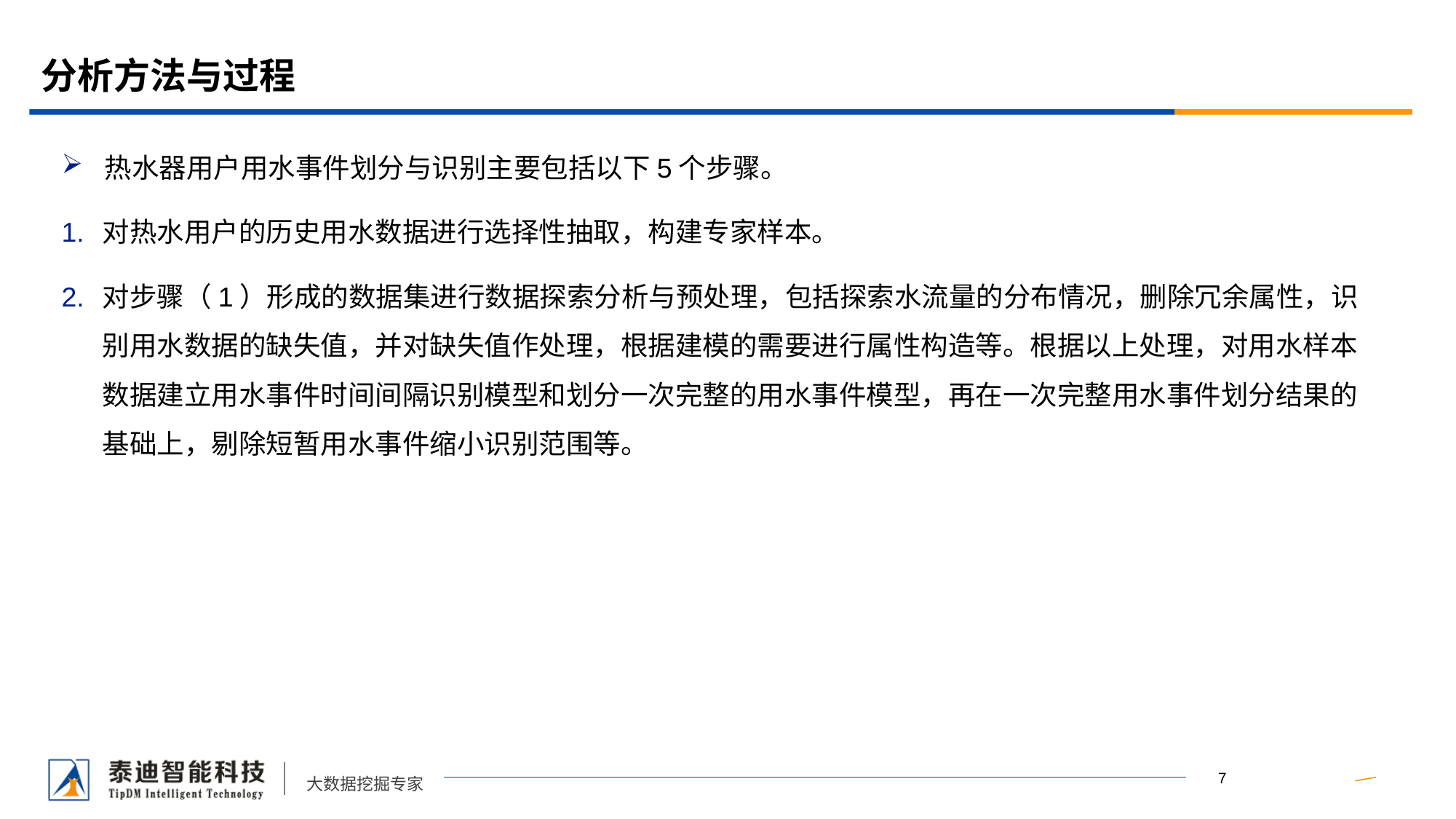

# 分析方法与过程
热水器用户用水事件划分与识别主要包括以下5个步骤。
对热水用户的历史用水数据进行选择性抽取，构建专家样本。
对步骤（1）形成的数据集进行数据探索分析与预处理，包括探索水流量的分布情况，删除冗余属性，识别用水数据的缺失值，并对缺失值作处理，根据建模的需要进行属性构造等。根据以上处理，对用水样本数据建立用水事件时间间隔识别模型和划分一次完整的用水事件模型，再在一次完整用水事件划分结果的基础上，剔除短暂用水事件缩小识别范围等。